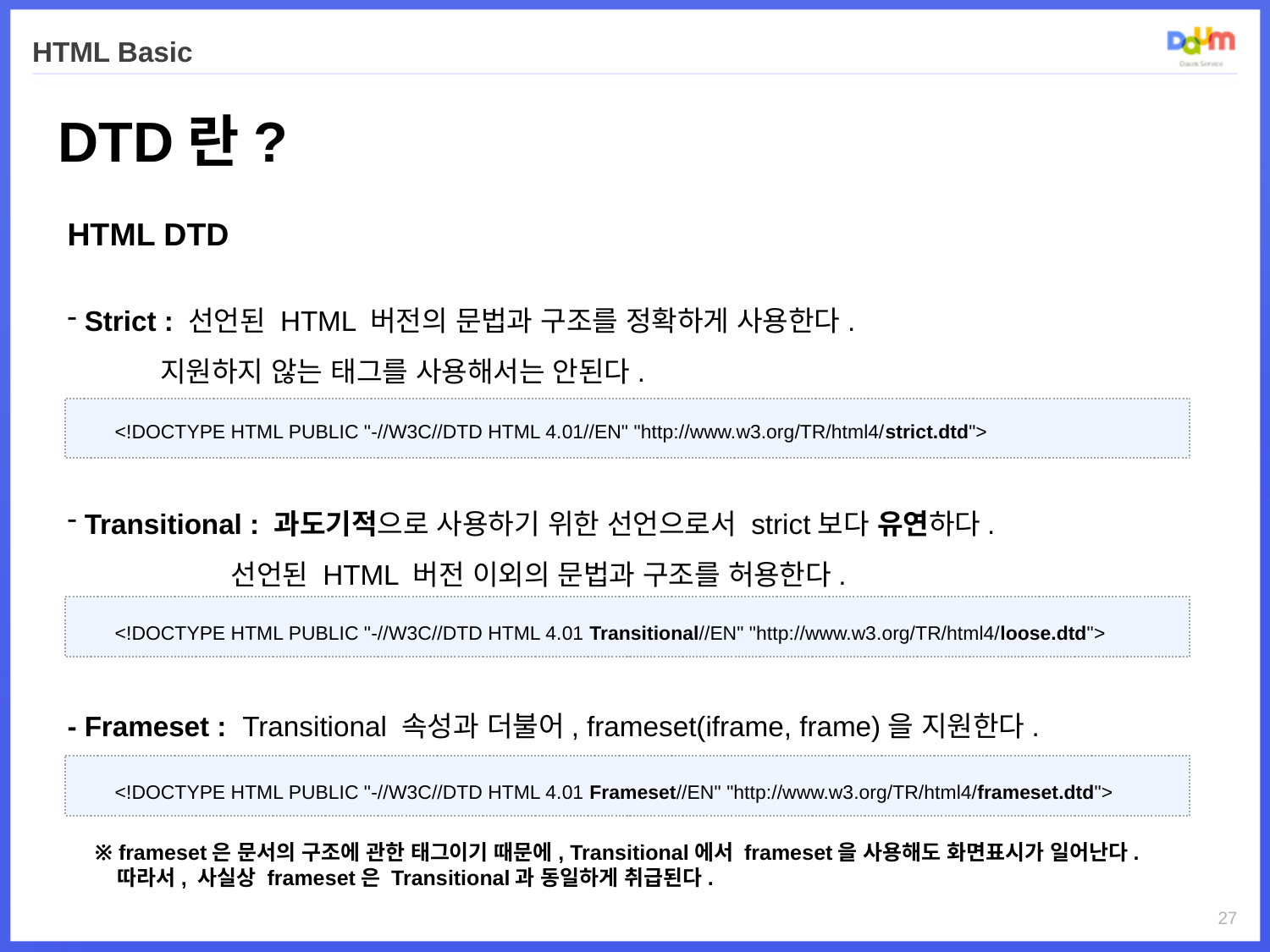

# HTML Basic
DTD란?
HTML DTD

 Strict : 선언된 HTML 버전의 문법과 구조를 정확하게 사용한다.
           지원하지 않는 태그를 사용해서는 안된다.

 Transitional : 과도기적으로 사용하기 위한 선언으로서 strict보다 유연하다.
                    선언된 HTML 버전 이외의 문법과 구조를 허용한다.

- Frameset :  Transitional 속성과 더불어, frameset(iframe, frame)을 지원한다.
<!DOCTYPE HTML PUBLIC "-//W3C//DTD HTML 4.01//EN" "http://www.w3.org/TR/html4/strict.dtd">
<!DOCTYPE HTML PUBLIC "-//W3C//DTD HTML 4.01 Transitional//EN" "http://www.w3.org/TR/html4/loose.dtd">
<!DOCTYPE HTML PUBLIC "-//W3C//DTD HTML 4.01 Frameset//EN" "http://www.w3.org/TR/html4/frameset.dtd">
※ frameset은 문서의 구조에 관한 태그이기 때문에, Transitional에서 frameset을 사용해도 화면표시가 일어난다.
   따라서, 사실상 frameset은 Transitional과 동일하게 취급된다.
27